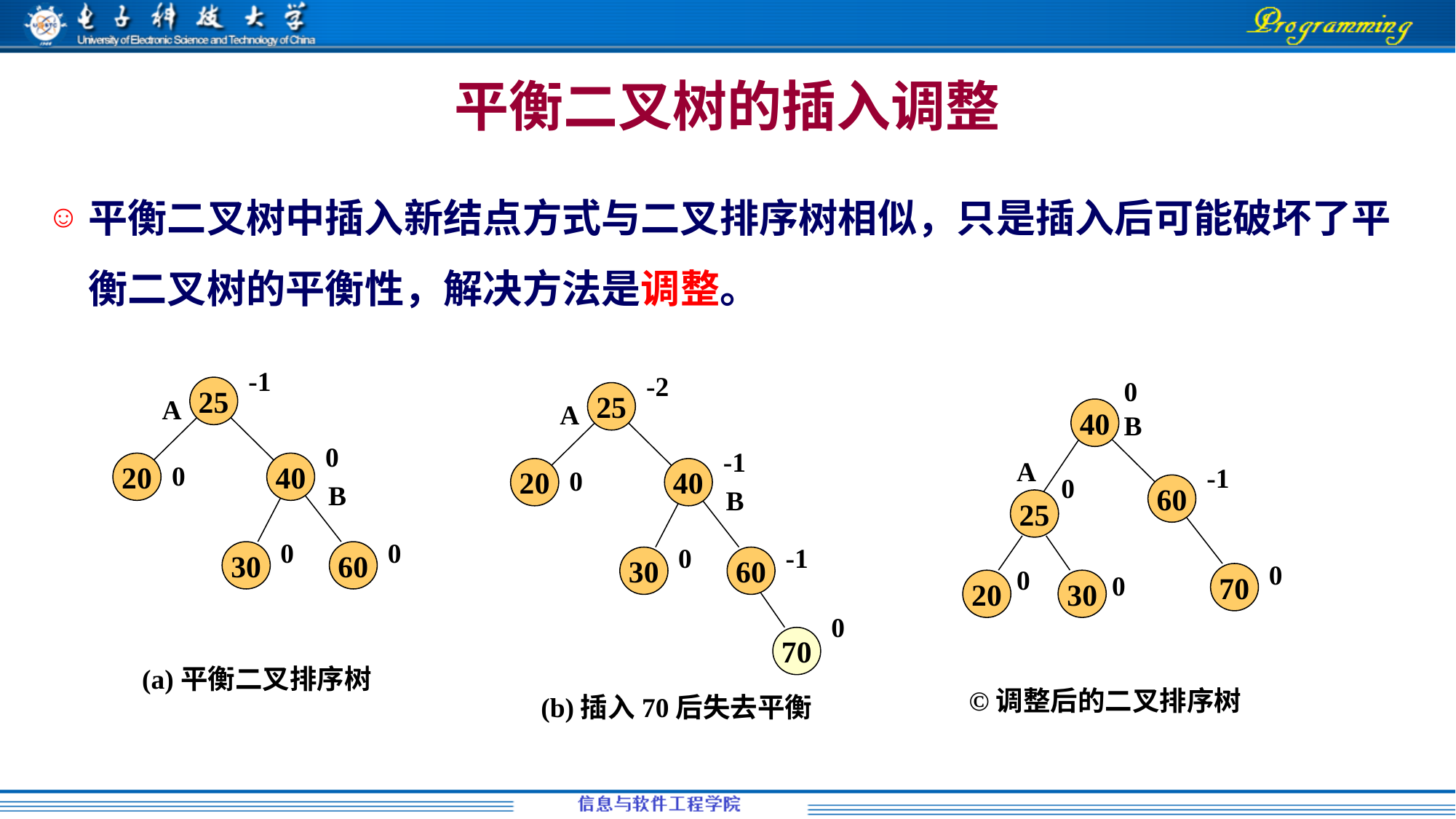

# 平衡二叉树的插入调整
平衡二叉树中插入新结点方式与二叉排序树相似，只是插入后可能破坏了平衡二叉树的平衡性，解决方法是调整。
-1
25
A

0
20
0
40
B

0
0
30
60
(a)平衡二叉排序树
-2
25
A

-1
20
0
40
B

0
-1
30
60

0
70
(b)插入70后失去平衡
0
40
B

A
-1
0
60
25

0
0
0
70
20
30
©调整后的二叉排序树